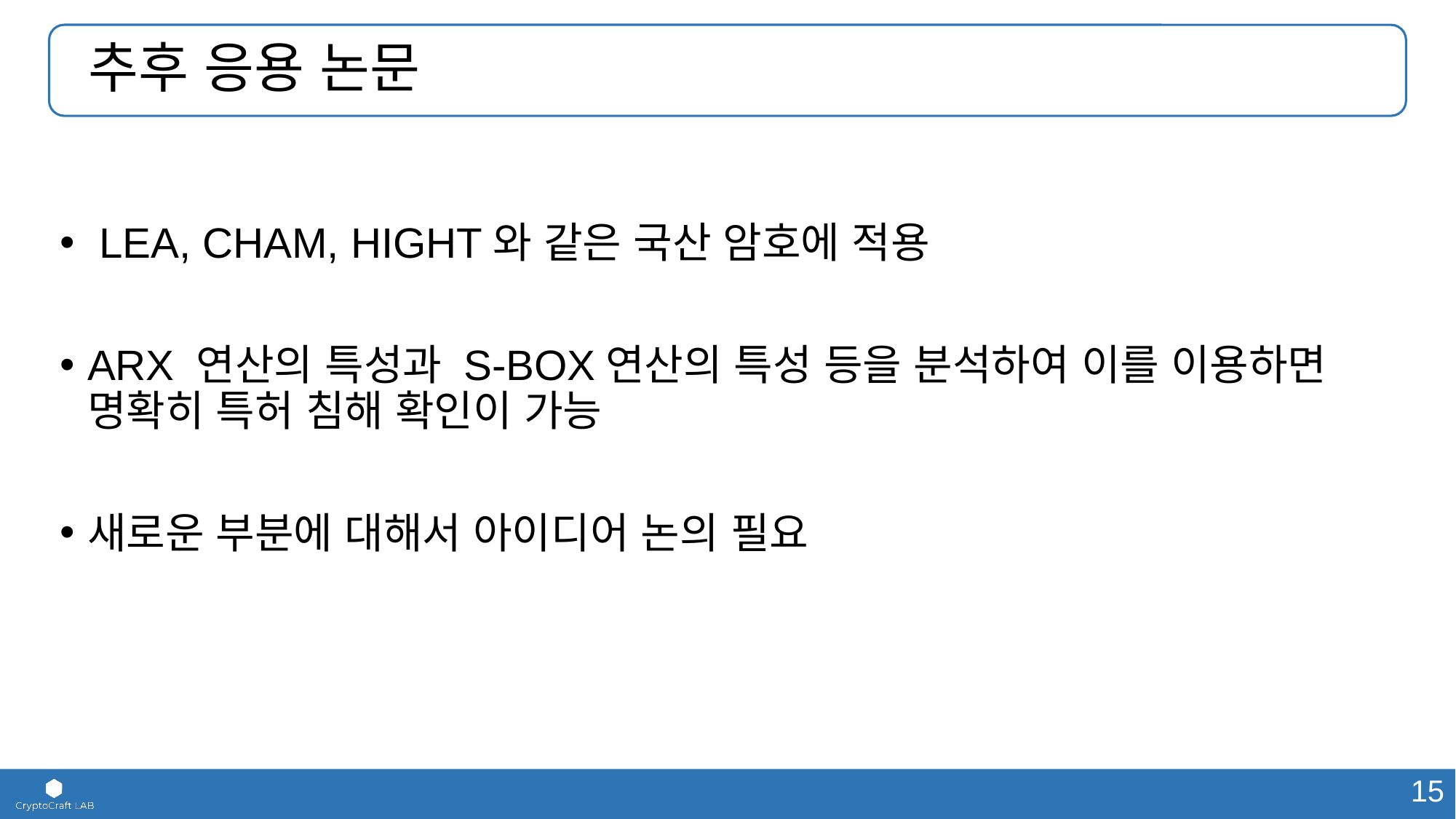

# 추후 응용 논문
 LEA, CHAM, HIGHT와 같은 국산 암호에 적용

ARX 연산의 특성과 S-BOX연산의 특성 등을 분석하여 이를 이용하면 명확히 특허 침해 확인이 가능

새로운 부분에 대해서 아이디어 논의 필요